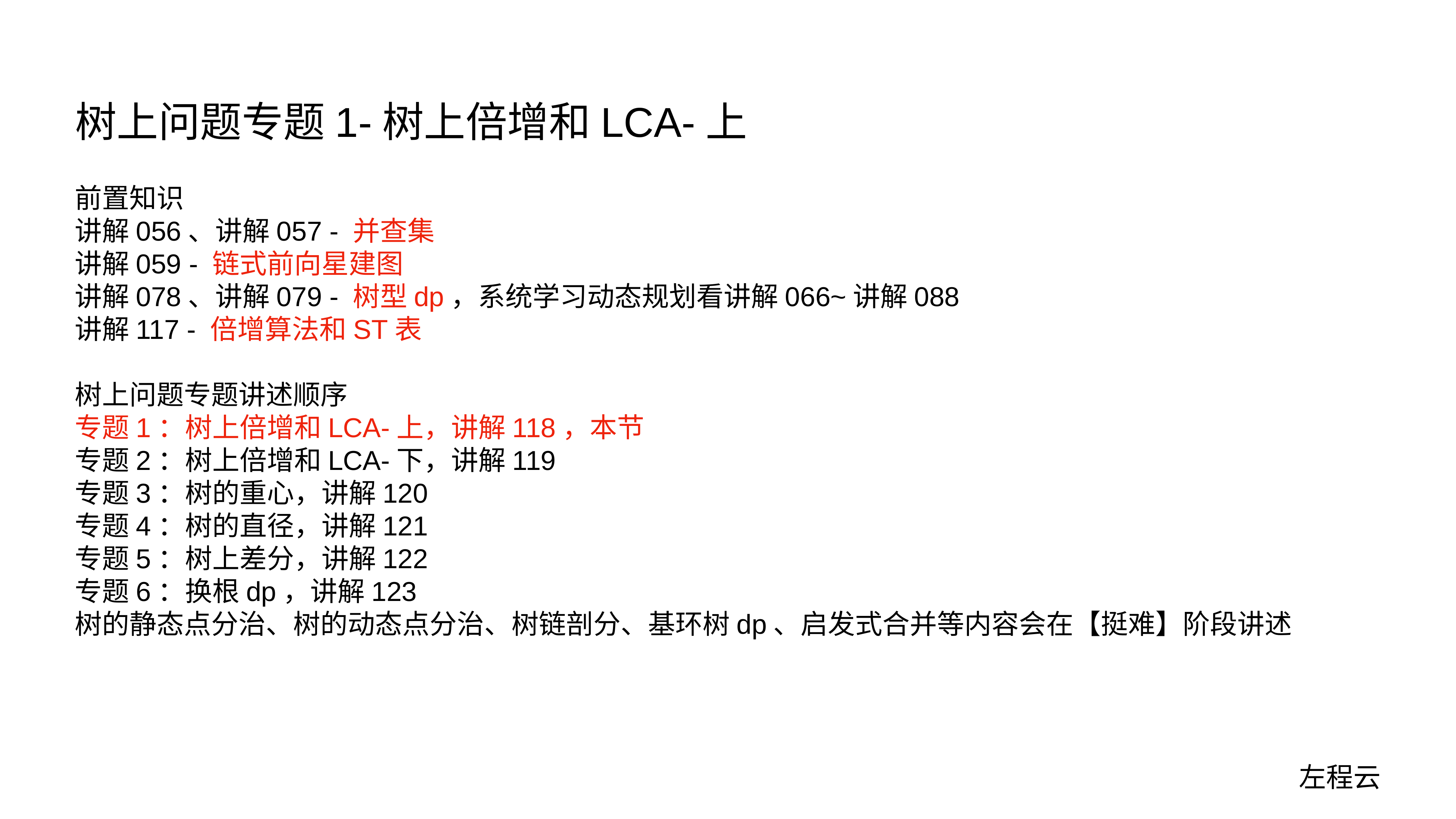

# 树上问题专题1-树上倍增和LCA-上
前置知识
讲解056、讲解057 - 并查集
讲解059 - 链式前向星建图
讲解078、讲解079 - 树型dp，系统学习动态规划看讲解066~讲解088
讲解117 - 倍增算法和ST表

树上问题专题讲述顺序
专题1：树上倍增和LCA-上，讲解118，本节
专题2：树上倍增和LCA-下，讲解119
专题3：树的重心，讲解120
专题4：树的直径，讲解121
专题5：树上差分，讲解122
专题6：换根dp，讲解123
树的静态点分治、树的动态点分治、树链剖分、基环树dp、启发式合并等内容会在【挺难】阶段讲述
左程云